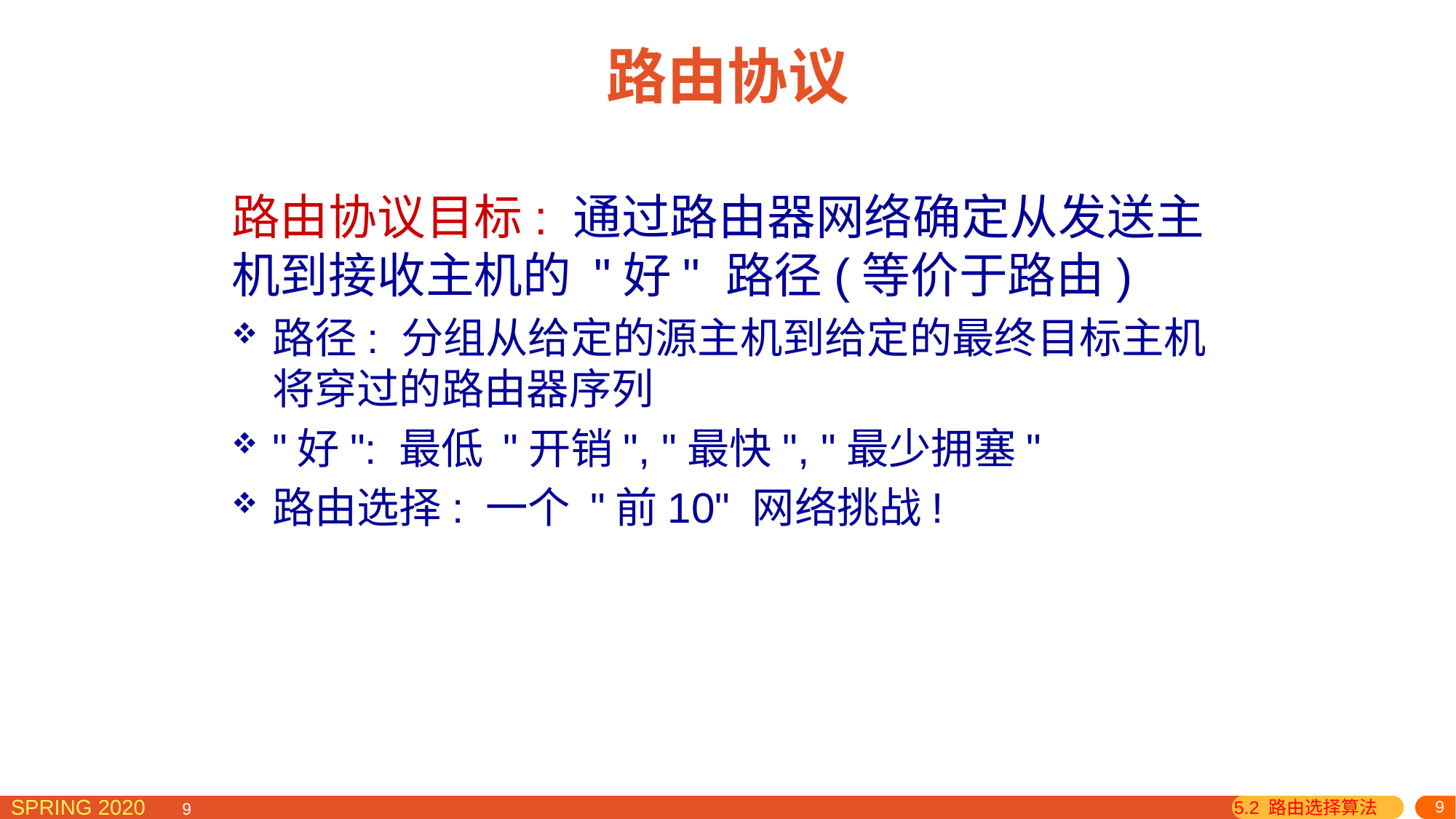

# 路由协议
路由协议目标: 通过路由器网络确定从发送主机到接收主机的 "好" 路径(等价于路由)
路径: 分组从给定的源主机到给定的最终目标主机将穿过的路由器序列
"好": 最低 "开销", "最快", "最少拥塞"
路由选择: 一个 "前10" 网络挑战!
5.2 路由选择算法